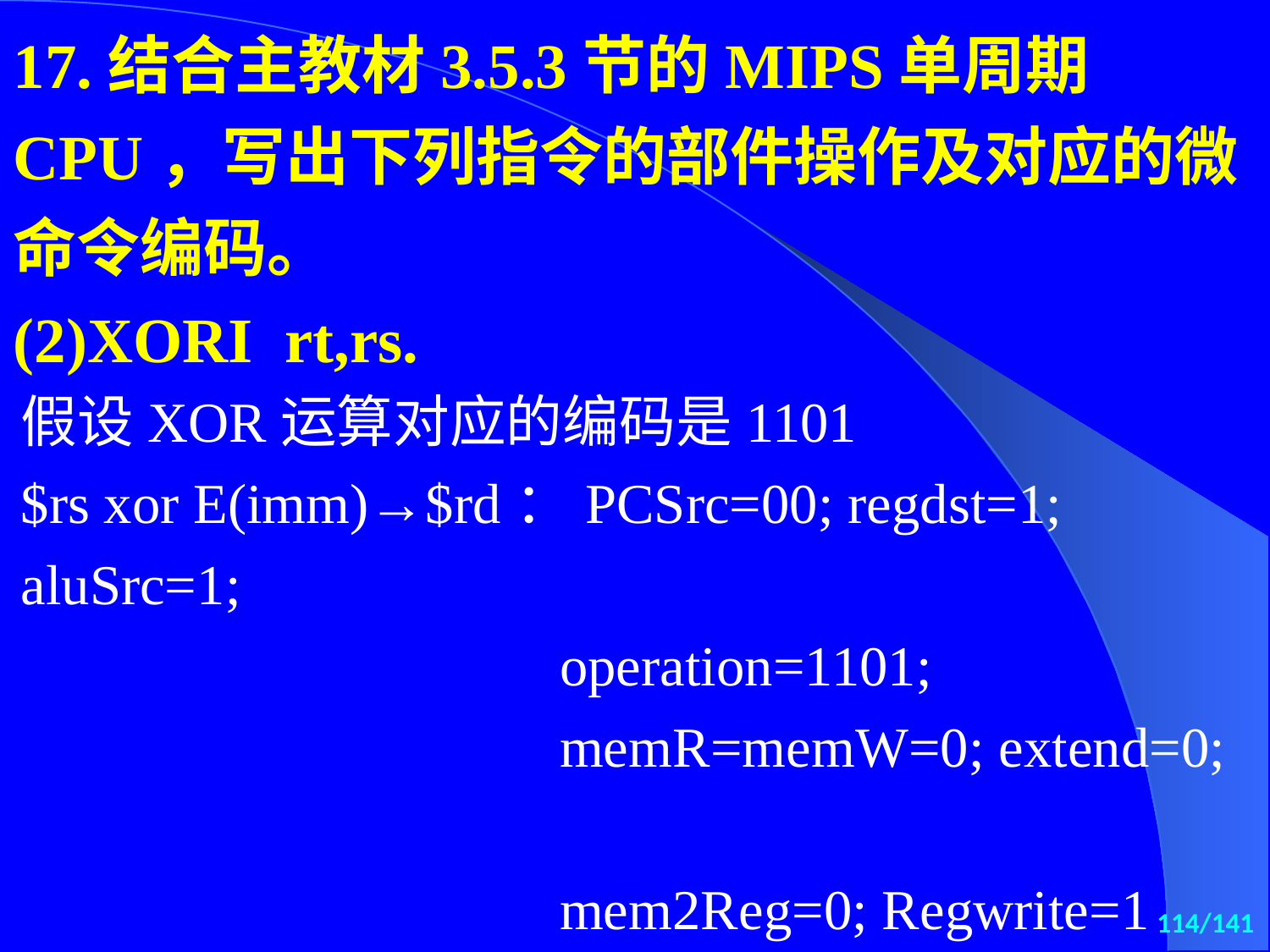

17.结合主教材3.5.3节的MIPS单周期CPU，写出下列指令的部件操作及对应的微命令编码。
(2)XORI  rt,rs.
假设XOR运算对应的编码是1101
$rs xor E(imm)→$rd：PCSrc=00; regdst=1; aluSrc=1;
                                      operation=1101;
                                      memR=memW=0; extend=0;
                                      mem2Reg=0; Regwrite=1
114/141